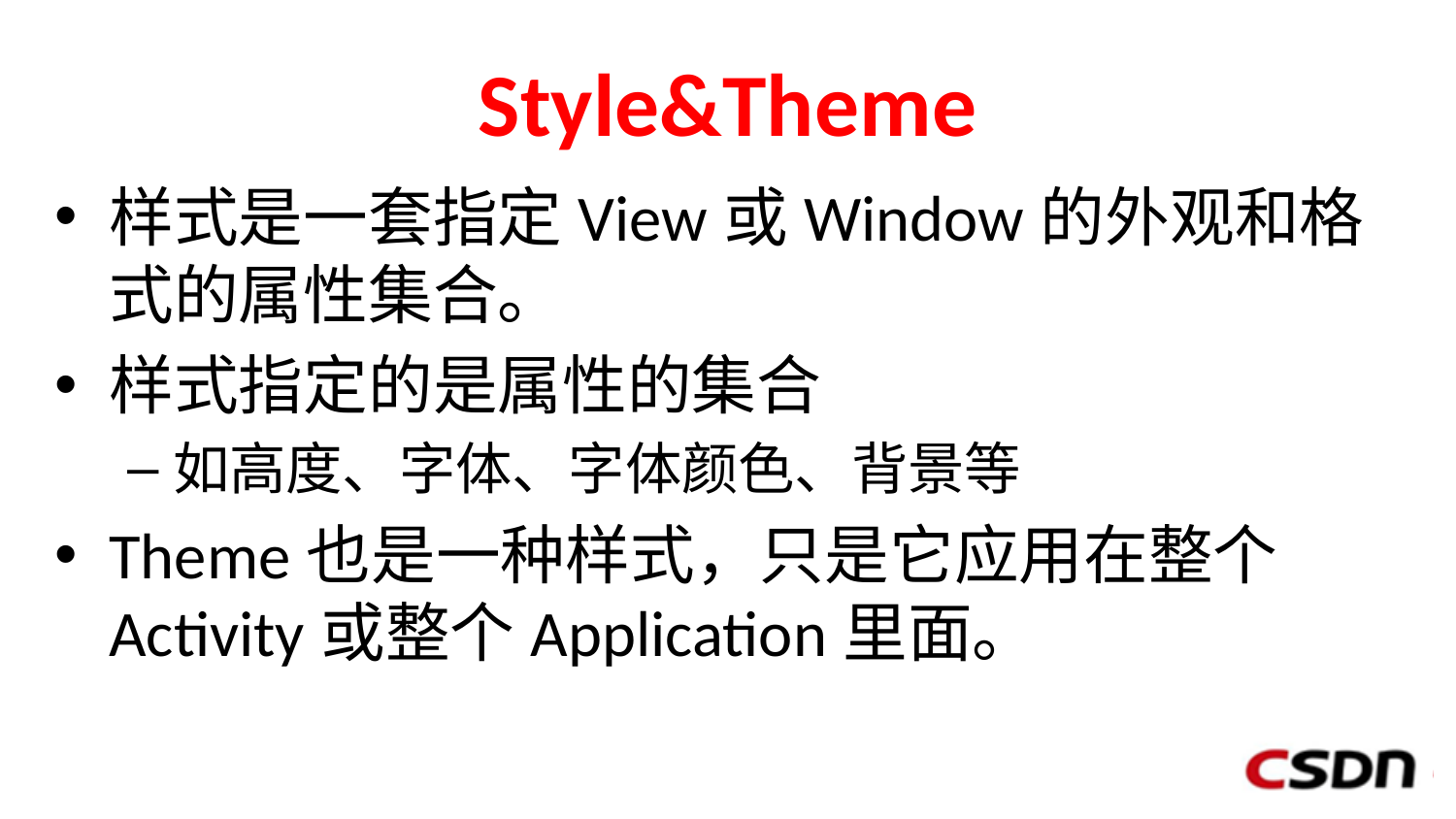

# Style&Theme
样式是一套指定View或Window的外观和格式的属性集合。
样式指定的是属性的集合
如高度、字体、字体颜色、背景等
Theme也是一种样式，只是它应用在整个Activity或整个Application里面。